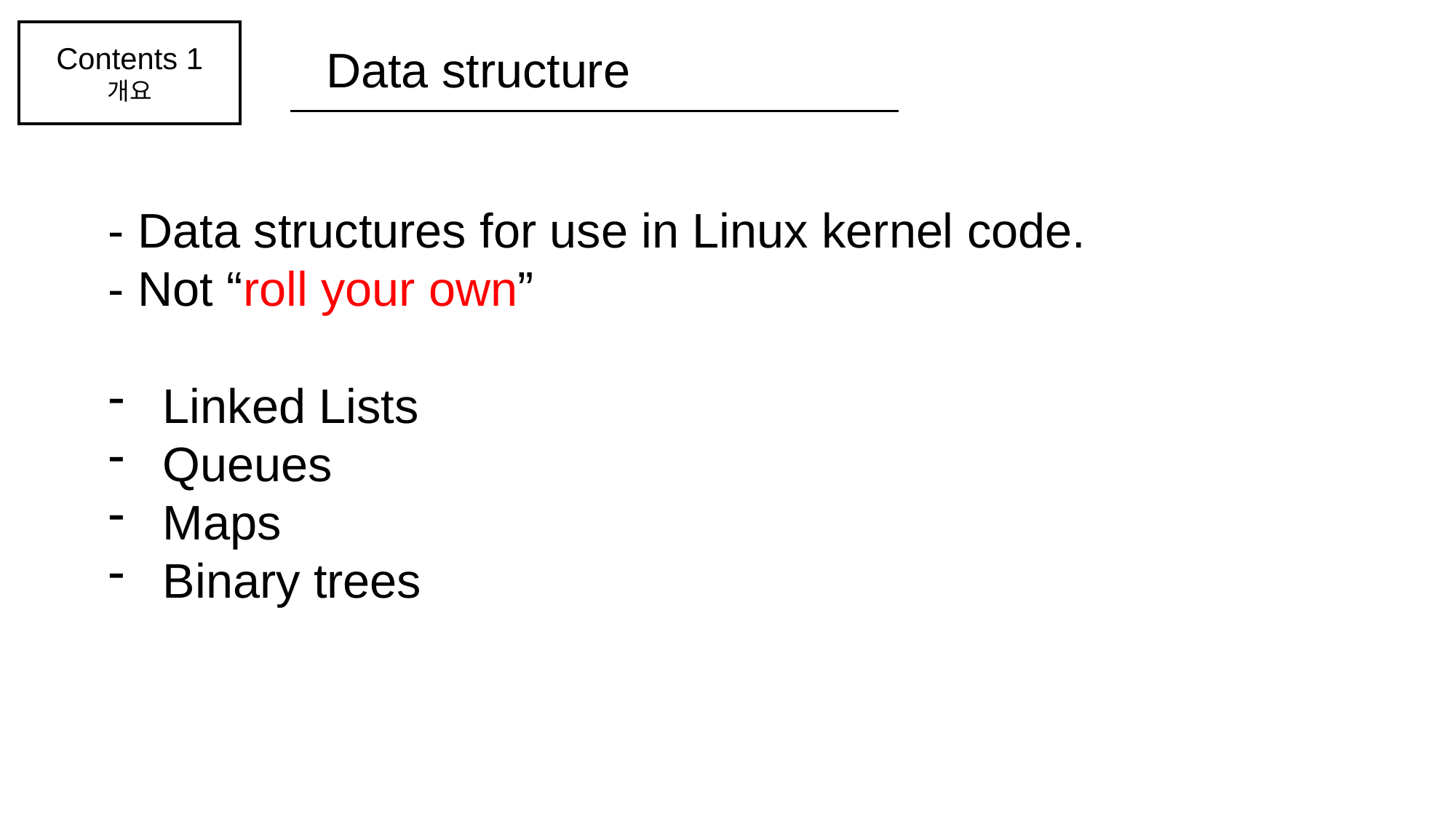

Contents 1
개요
Data structure
- Data structures for use in Linux kernel code.
- Not “roll your own”
Linked Lists
Queues
Maps
Binary trees